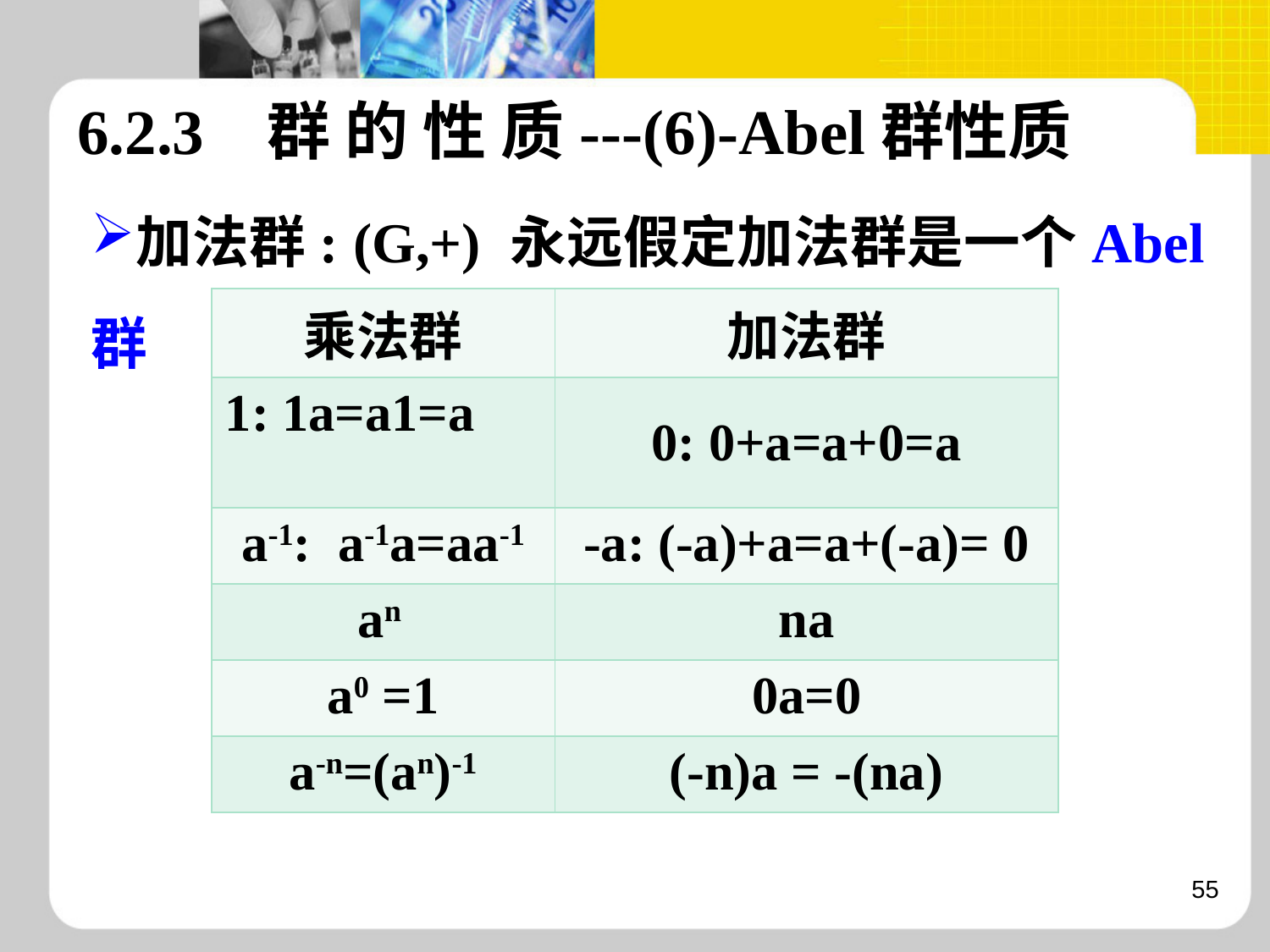

6.2.3   群 的 性 质---(6)-Abel群性质
加法群: (G,+) 永远假定加法群是一个Abel群

| 乘法群 | 加法群 |
| --- | --- |
| 1: 1a=a1=a | 0: 0+a=a+0=a |
| a-1: a-1a=aa-1 | -a: (-a)+a=a+(-a)= 0 |
| an | na |
| a0 =1 | 0a=0 |
| a-n=(an)-1 | (-n)a = -(na) |
55